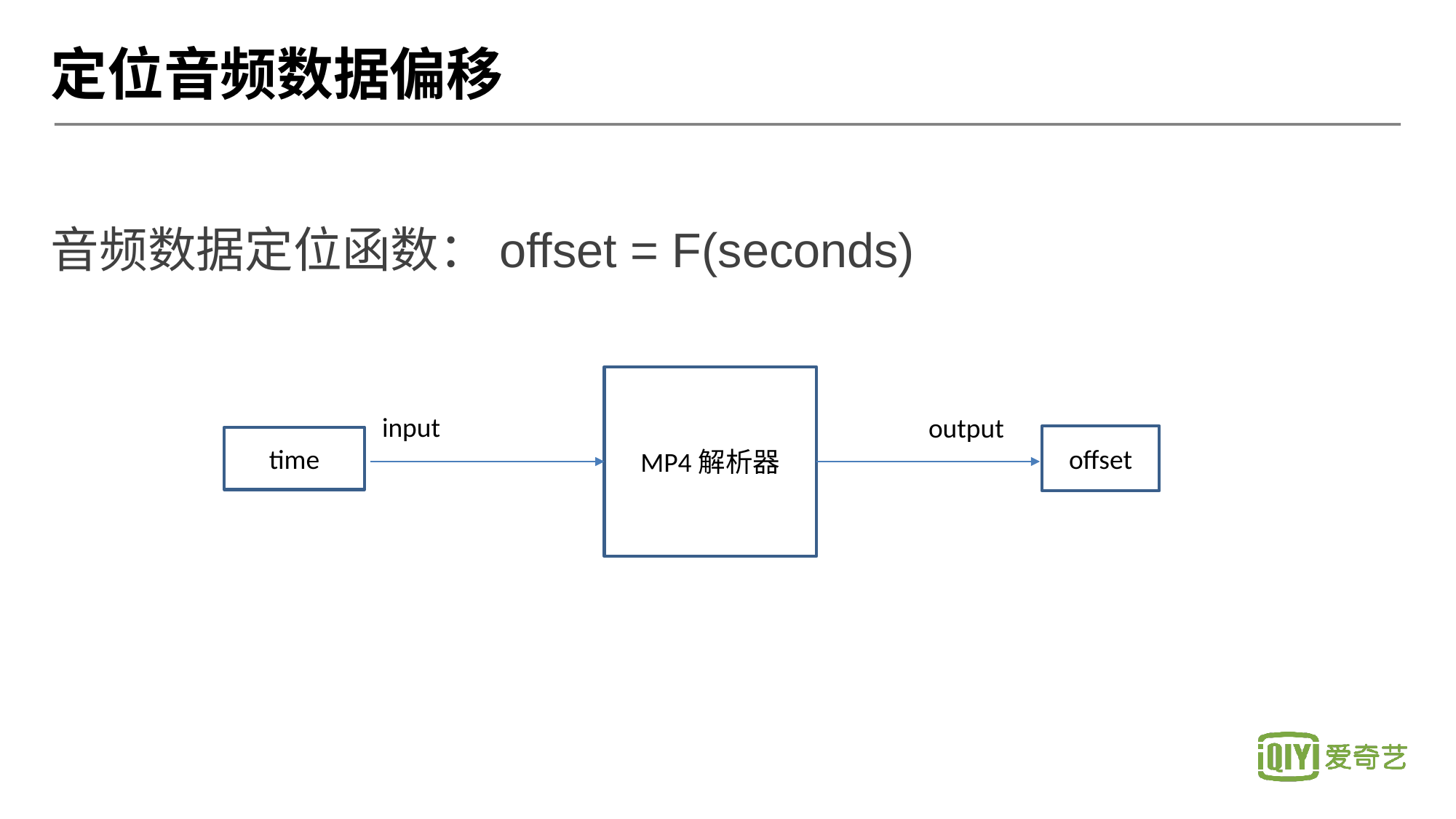

# 定位音频数据偏移

音频数据定位函数：offset = F(seconds)

MP4解析器
input
output
offset
time